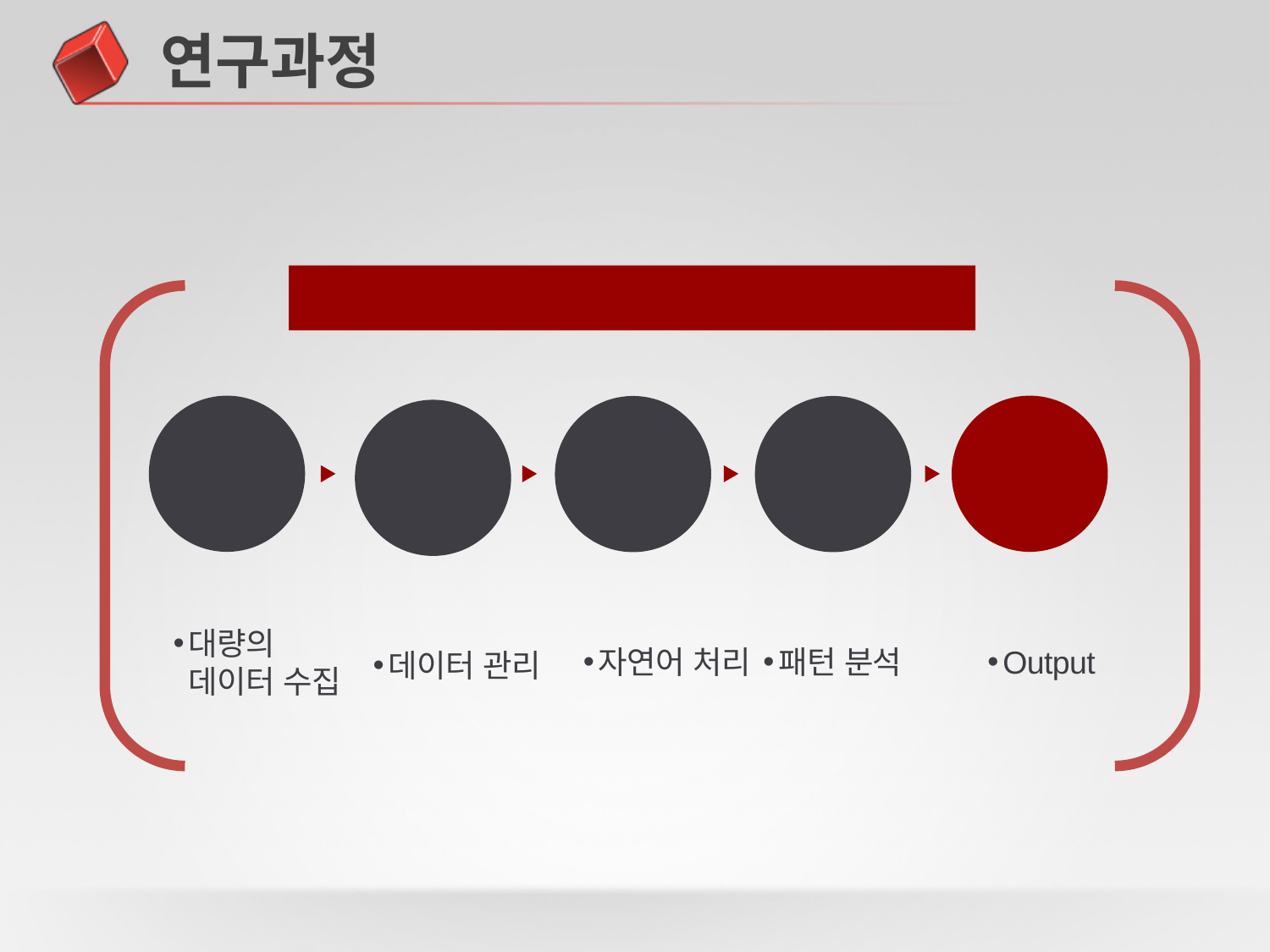

# 연구과정
PYTHON

웹 크롤링
Matching!
konLpy
TensorFlow
DB 설계

대량의 데이터 수집
자연어 처리
패턴 분석
Output
데이터 관리